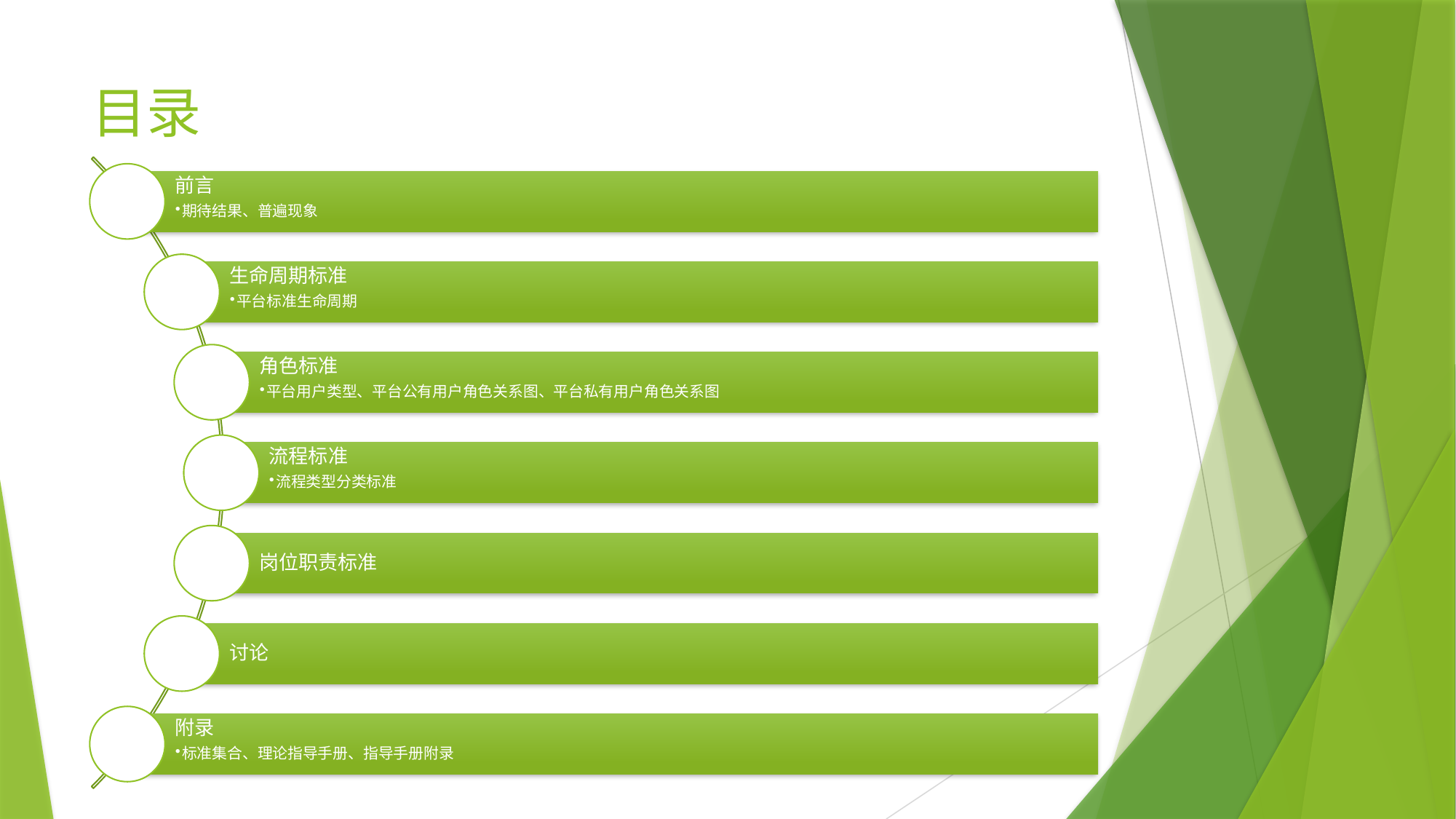

# 目录
前言
期待结果、普遍现象
生命周期标准
平台标准生命周期
角色标准
平台用户类型、平台公有用户角色关系图、平台私有用户角色关系图
流程标准
流程类型分类标准
岗位职责标准
讨论
附录
标准集合、理论指导手册、指导手册附录